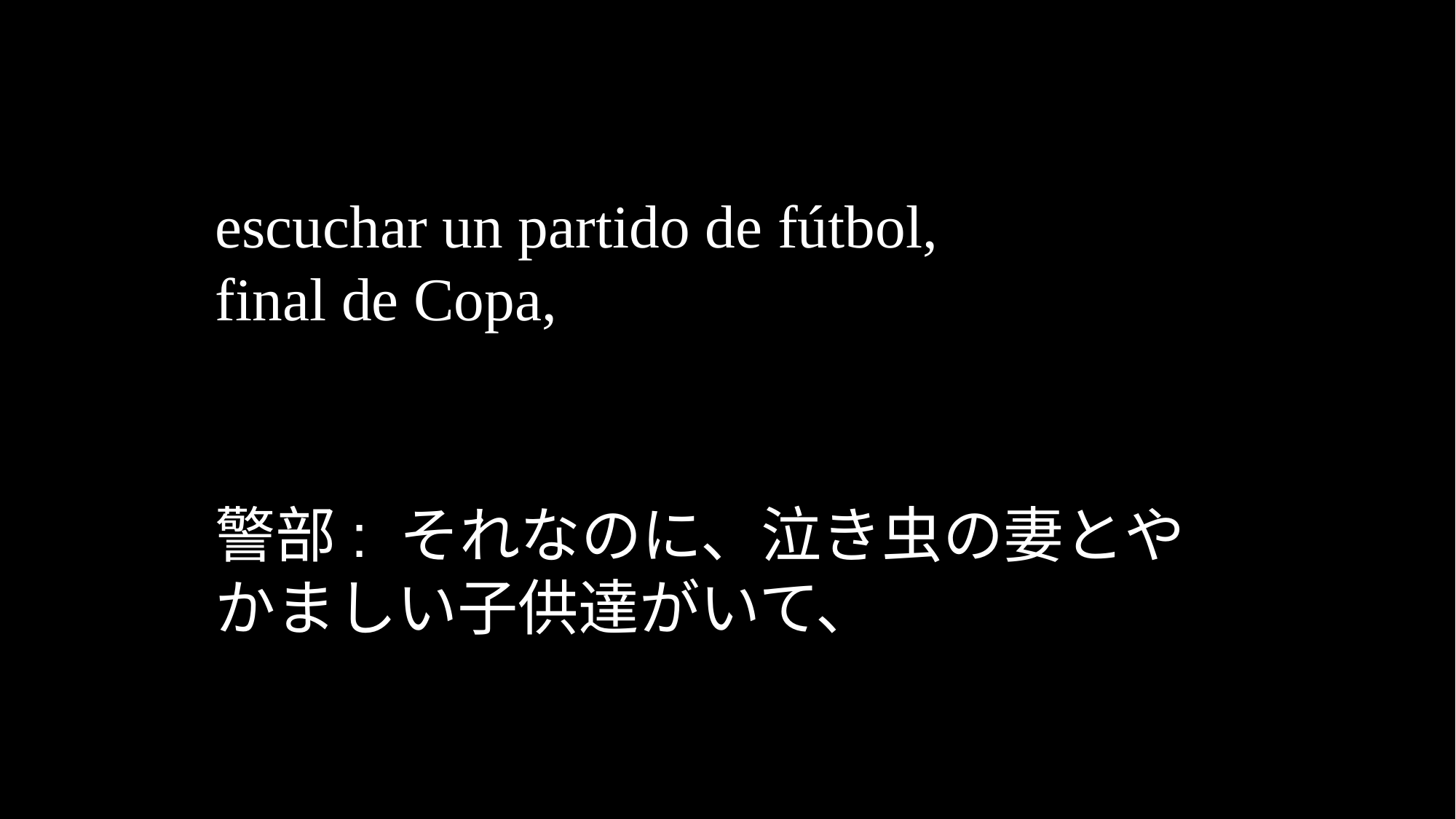

escuchar un partido de fútbol, final de Copa,

警部: それなのに、泣き虫の妻とやかましい子供達がいて、